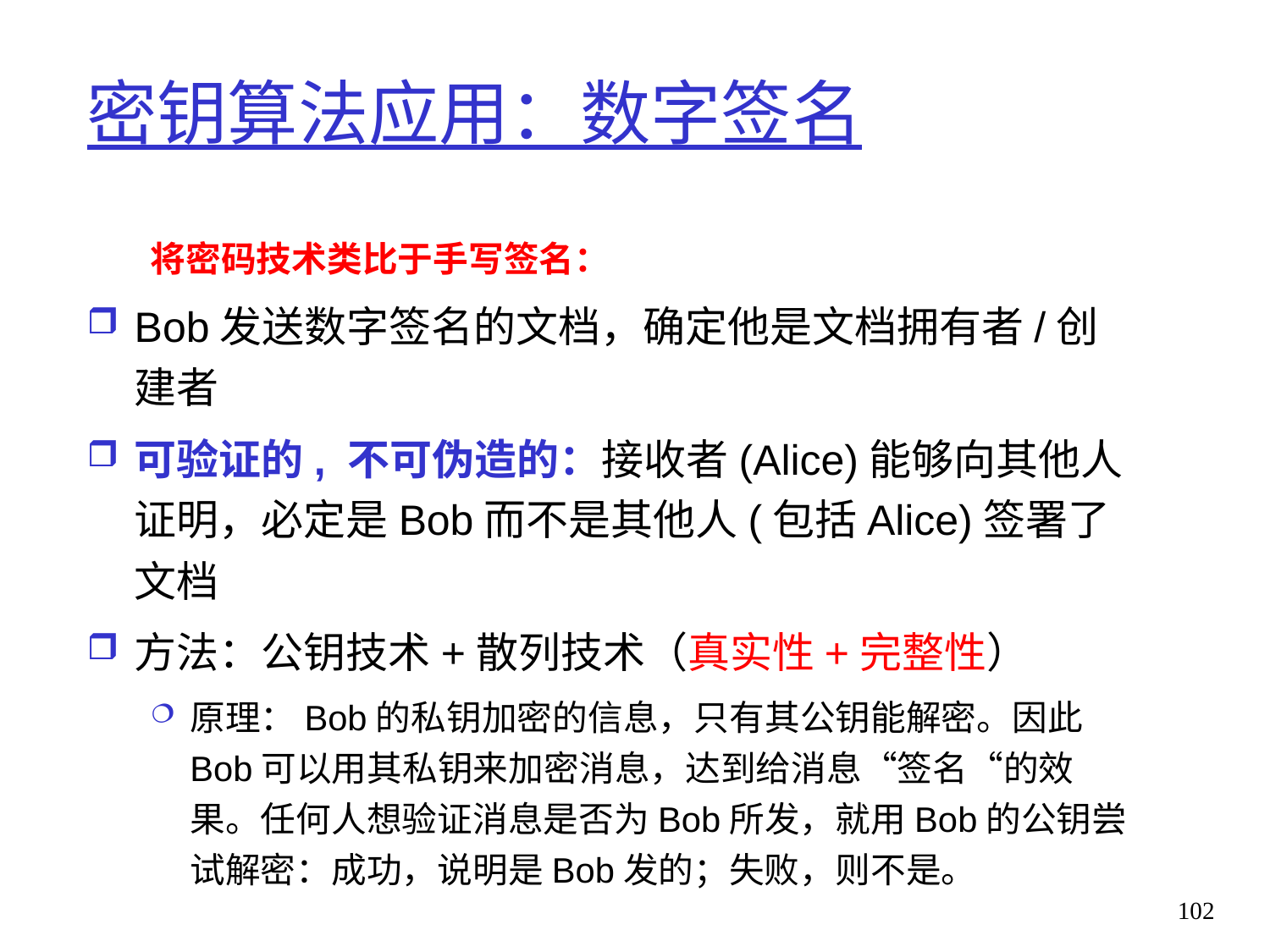

# 密钥算法应用：数字签名
将密码技术类比于手写签名：
Bob发送数字签名的文档，确定他是文档拥有者/创建者
可验证的, 不可伪造的：接收者(Alice)能够向其他人证明，必定是Bob而不是其他人(包括Alice)签署了文档
方法：公钥技术+散列技术（真实性+完整性）
原理：Bob的私钥加密的信息，只有其公钥能解密。因此Bob可以用其私钥来加密消息，达到给消息“签名“的效果。任何人想验证消息是否为Bob所发，就用Bob的公钥尝试解密：成功，说明是Bob发的；失败，则不是。

102